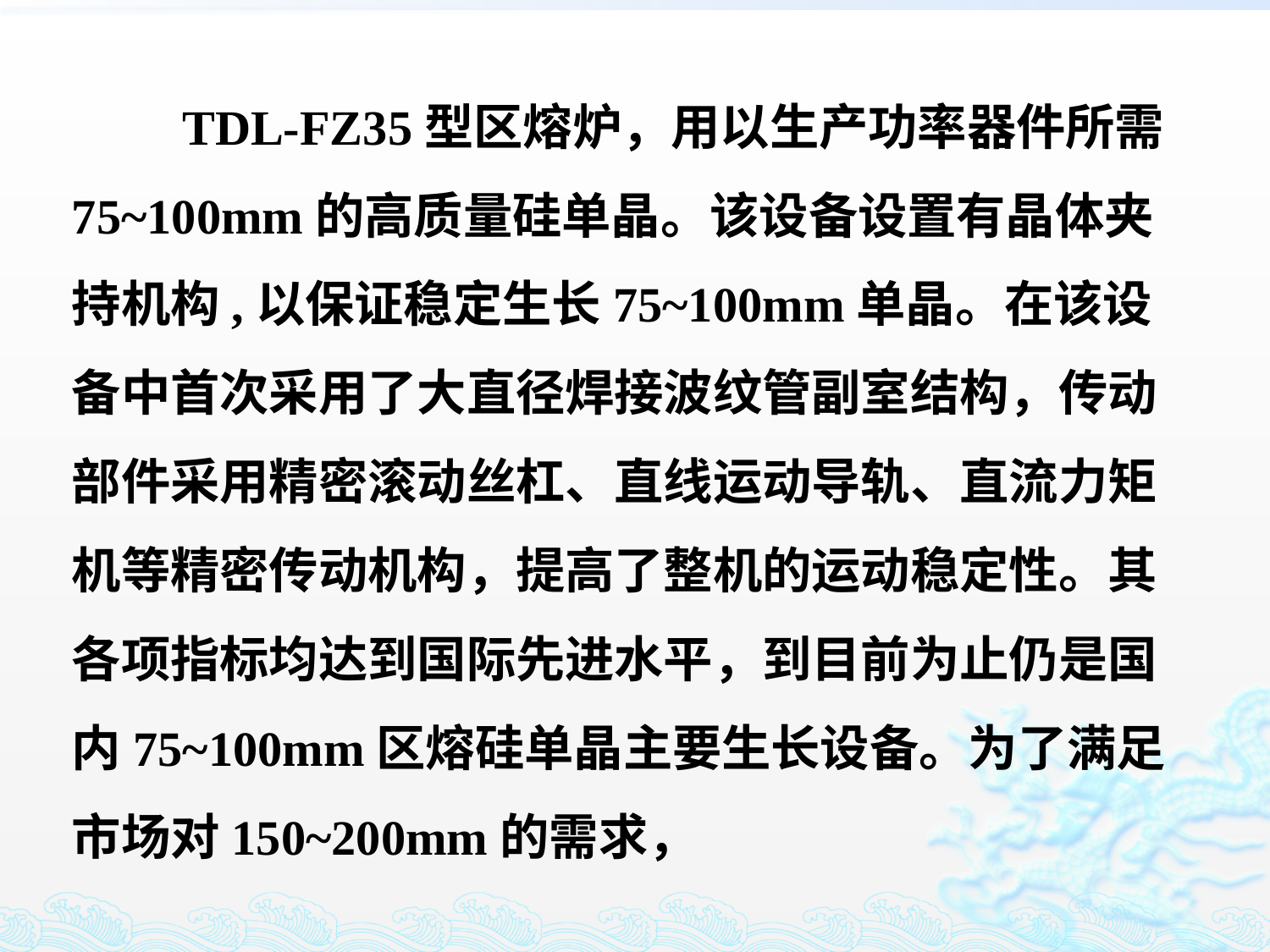

TDL-FZ35型区熔炉，用以生产功率器件所需75~100mm的高质量硅单晶。该设备设置有晶体夹持机构,以保证稳定生长75~100mm单晶。在该设备中首次采用了大直径焊接波纹管副室结构，传动部件采用精密滚动丝杠、直线运动导轨、直流力矩机等精密传动机构，提高了整机的运动稳定性。其各项指标均达到国际先进水平，到目前为止仍是国内75~100mm区熔硅单晶主要生长设备。为了满足市场对150~200mm的需求，